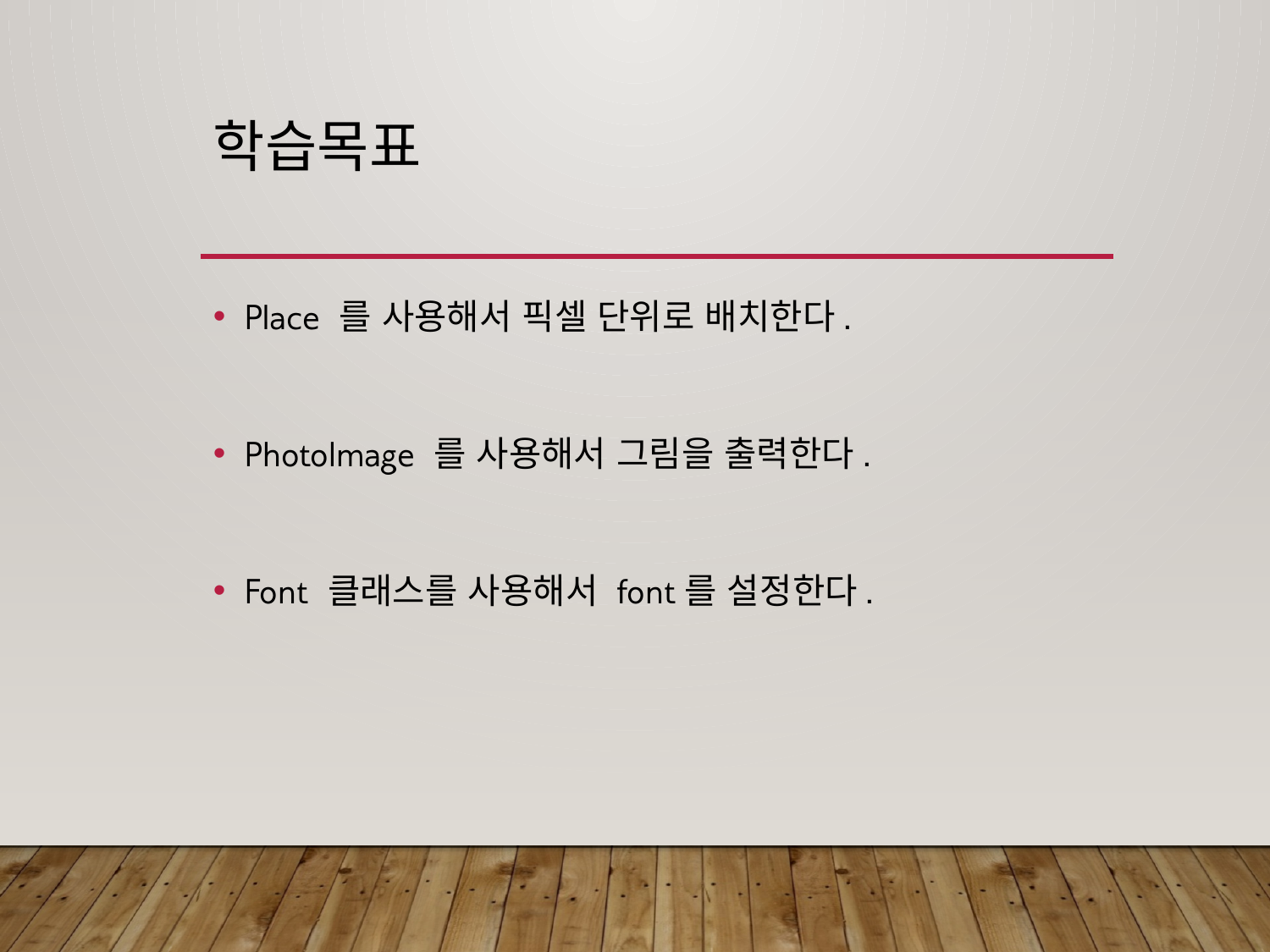

# 학습목표
Place 를 사용해서 픽셀 단위로 배치한다.

PhotoImage 를 사용해서 그림을 출력한다.

Font 클래스를 사용해서 font를 설정한다.